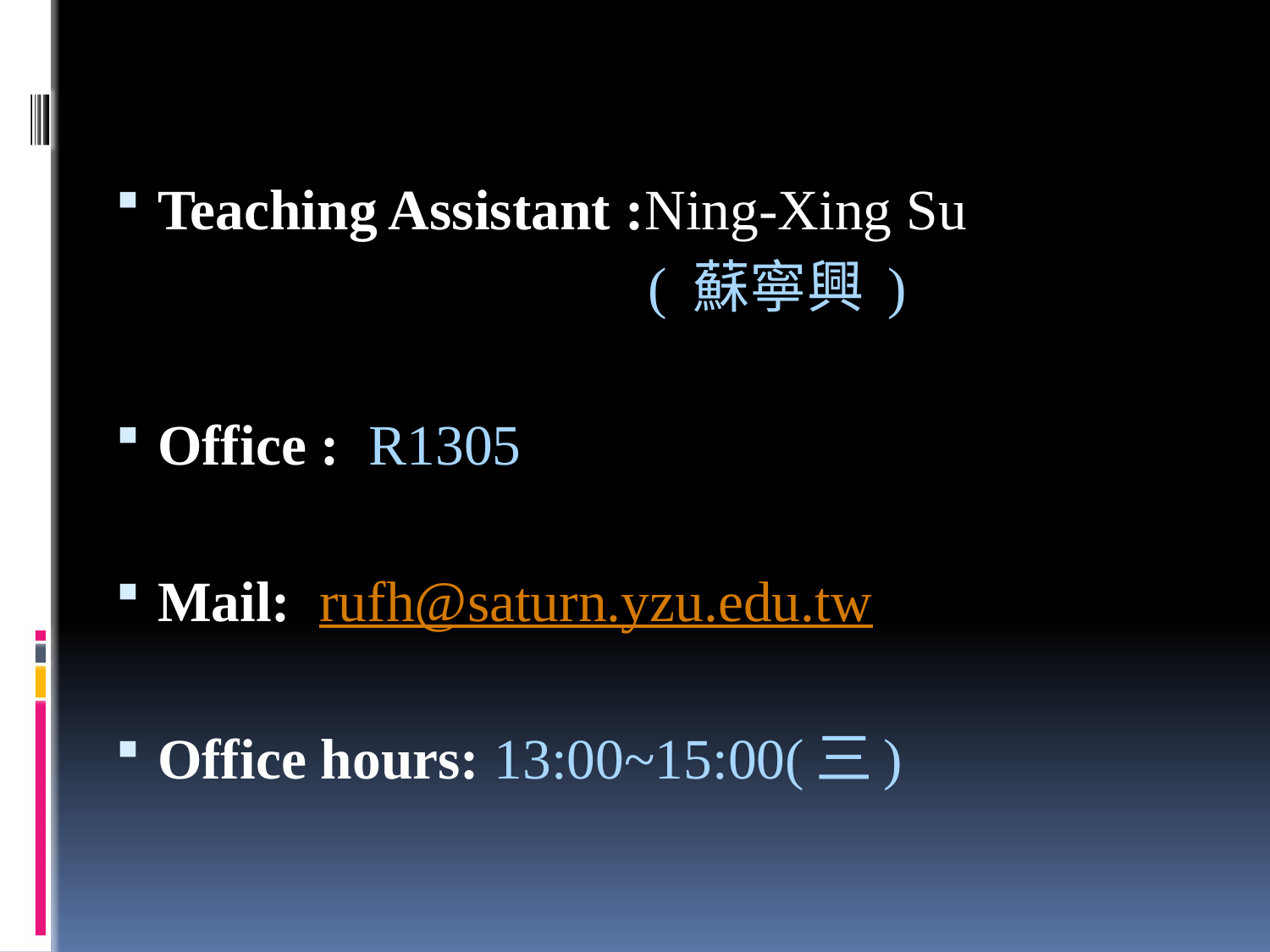

Teaching Assistant :Ning-Xing Su
                                     ( 蘇寧興 )

Office :  R1305

Mail:  rufh@saturn.yzu.edu.tw

Office hours: 13:00~15:00(三)